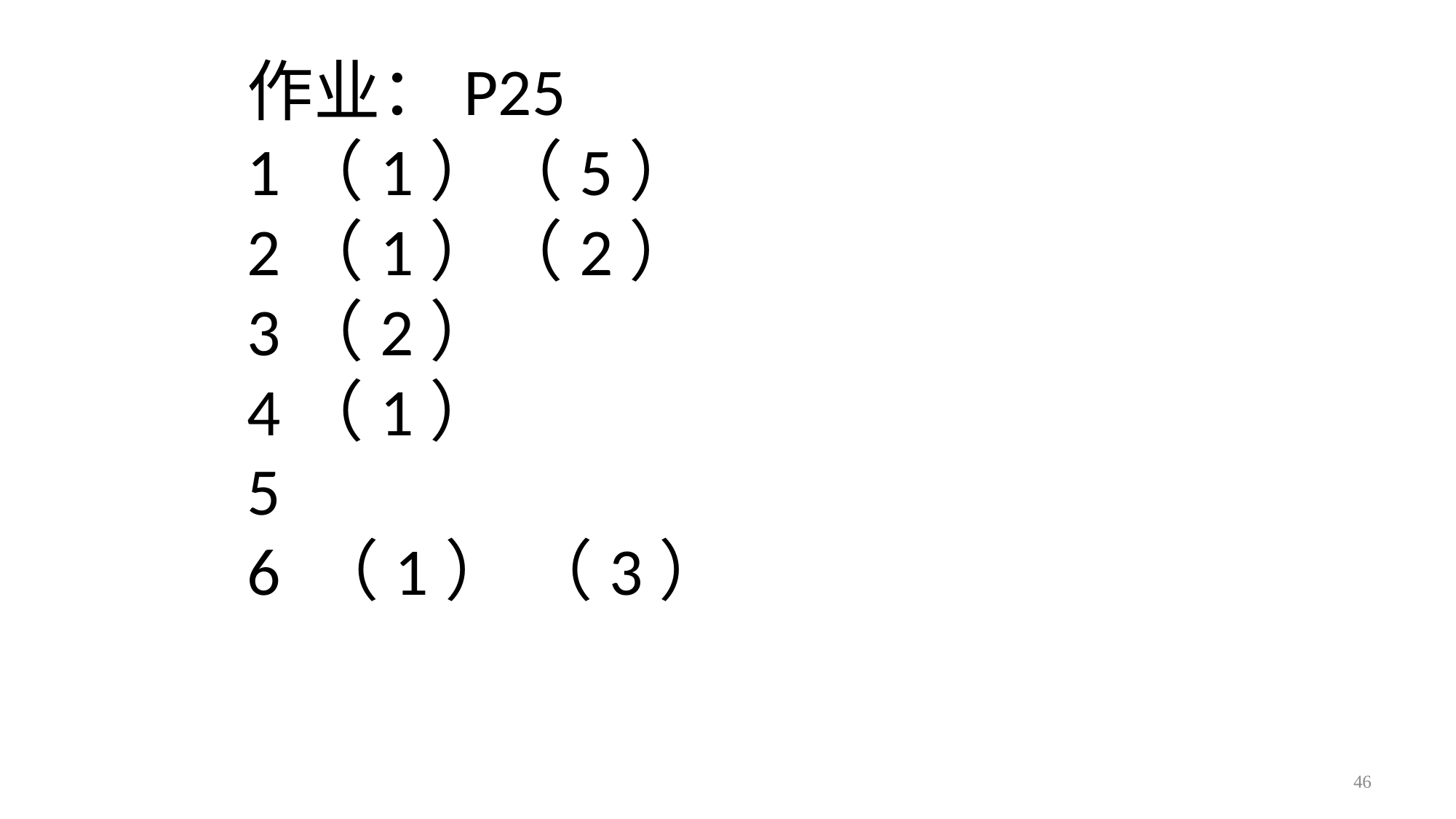

# 作业：P25 1（1）（5） 2（1）（2） 3（2） 4（1） 5 6 （1） （3）
46